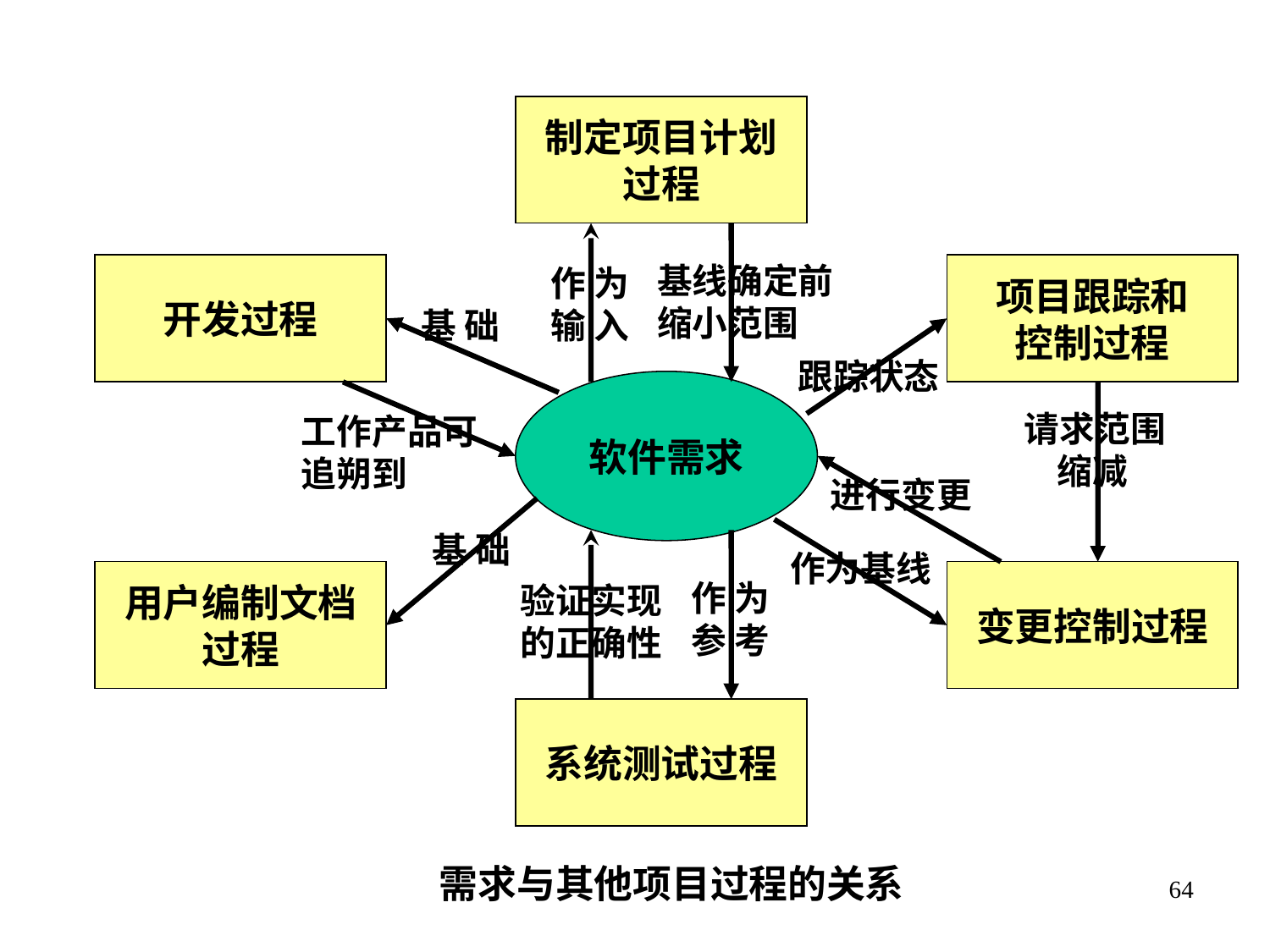

制定项目计划
过程

基线确定前
缩小范围
开发过程
作 为
输 入
项目跟踪和
控制过程
基 础

跟踪状态
软件需求

请求范围
   缩减
工作产品可
追朔到

进行变更

基 础

作为基线
用户编制文档
过程
变更控制过程
作 为
参 考
验证实现
的正确性
系统测试过程
 需求与其他项目过程的关系
64